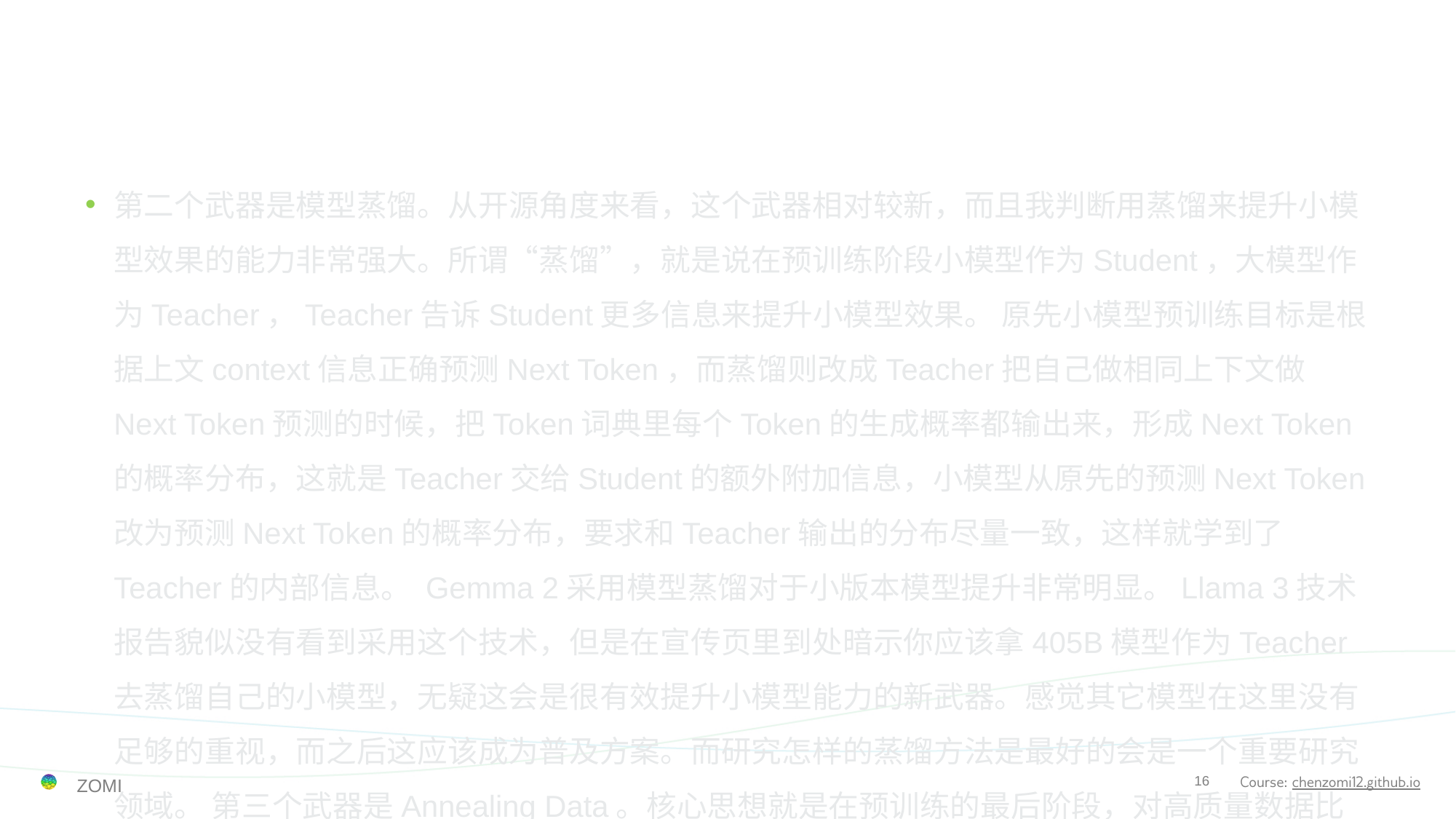

#
第二个武器是模型蒸馏。从开源角度来看，这个武器相对较新，而且我判断用蒸馏来提升小模型效果的能力非常强大。所谓“蒸馏”，就是说在预训练阶段小模型作为Student，大模型作为Teacher，Teacher告诉Student更多信息来提升小模型效果。 原先小模型预训练目标是根据上文context信息正确预测Next Token，而蒸馏则改成Teacher把自己做相同上下文做Next Token预测的时候，把Token词典里每个Token的生成概率都输出来，形成Next Token的概率分布，这就是Teacher交给Student的额外附加信息，小模型从原先的预测Next Token改为预测Next Token的概率分布，要求和Teacher输出的分布尽量一致，这样就学到了Teacher的内部信息。 Gemma 2采用模型蒸馏对于小版本模型提升非常明显。Llama 3技术报告貌似没有看到采用这个技术，但是在宣传页里到处暗示你应该拿405B模型作为Teacher去蒸馏自己的小模型，无疑这会是很有效提升小模型能力的新武器。感觉其它模型在这里没有足够的重视，而之后这应该成为普及方案。而研究怎样的蒸馏方法是最好的会是一个重要研究领域。 第三个武器是Annealing Data。核心思想就是在预训练的最后阶段，对高质量数据比如数学、逻辑、代码数据进行上采样，增加其影响。LLama 3技术报告说这招对405B模型不怎么起作用，但是对8B小模型在逻辑代码能力方面有明显提升。 根据现有资料分析，我推断模型蒸馏和Annealing Data很可能存在一种“反规模效应”，就是说小模型的参数规模越小，上这两个技术对其正面影响越大。（推断的，没明确证据，谨慎参考）所以在研发小模型时尤其注意要引入这两项改进，三个武器并用，我觉得作出接近最强大模型能力的小模型目前看是可行的。（其实还有一个重要因素，就是Post-Training阶段合成数据的影响，这个对几乎所有尺寸模型都成立，所以放在后面“驱动大模型效果提升三要素”分析了，对小模型也成立）